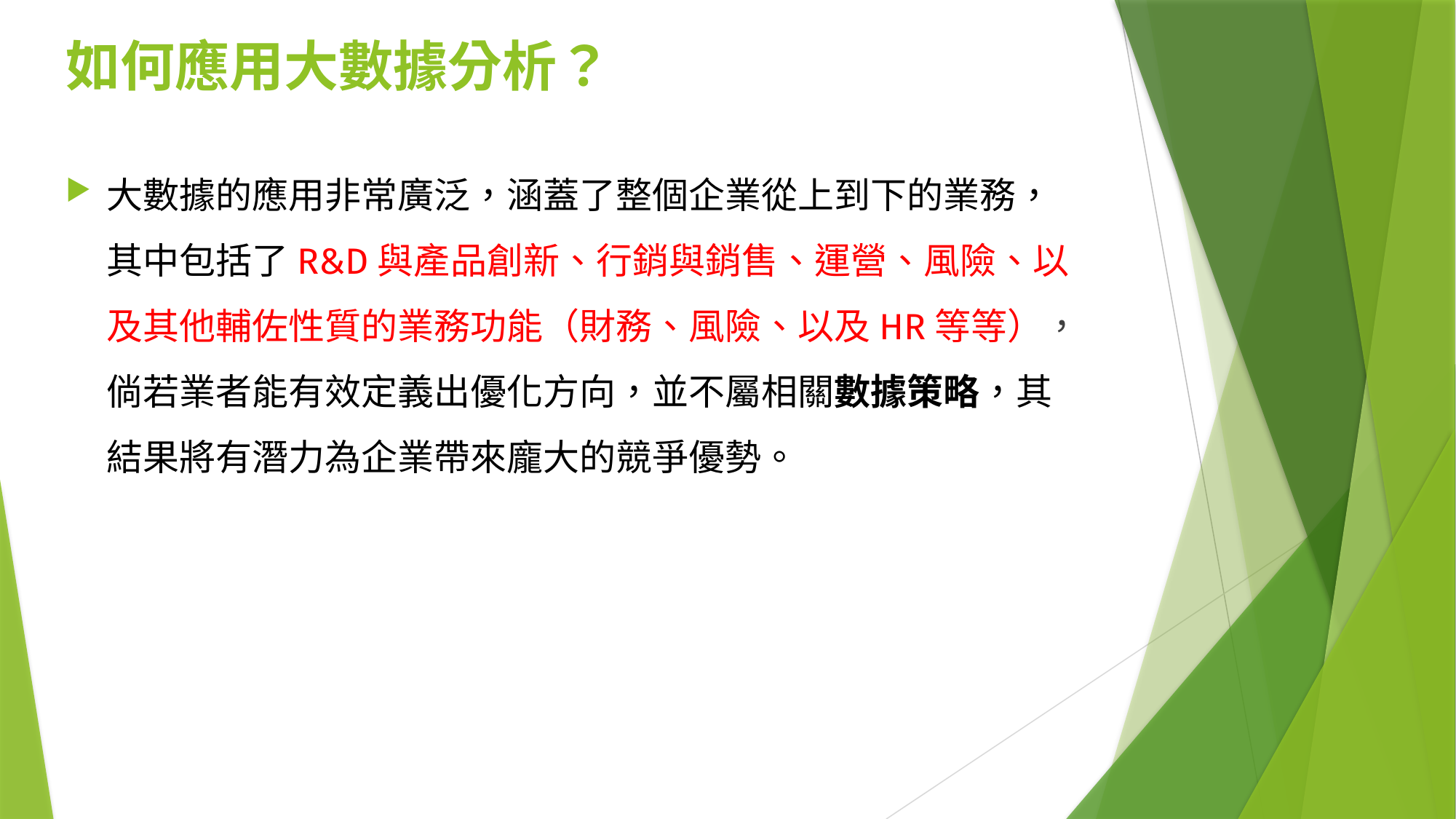

# 如何應用大數據分析？
大數據的應用非常廣泛，涵蓋了整個企業從上到下的業務，其中包括了R&D與產品創新、行銷與銷售、運營、風險、以及其他輔佐性質的業務功能（財務、風險、以及HR等等），倘若業者能有效定義出優化方向，並不屬相關數據策略，其結果將有潛力為企業帶來龐大的競爭優勢。